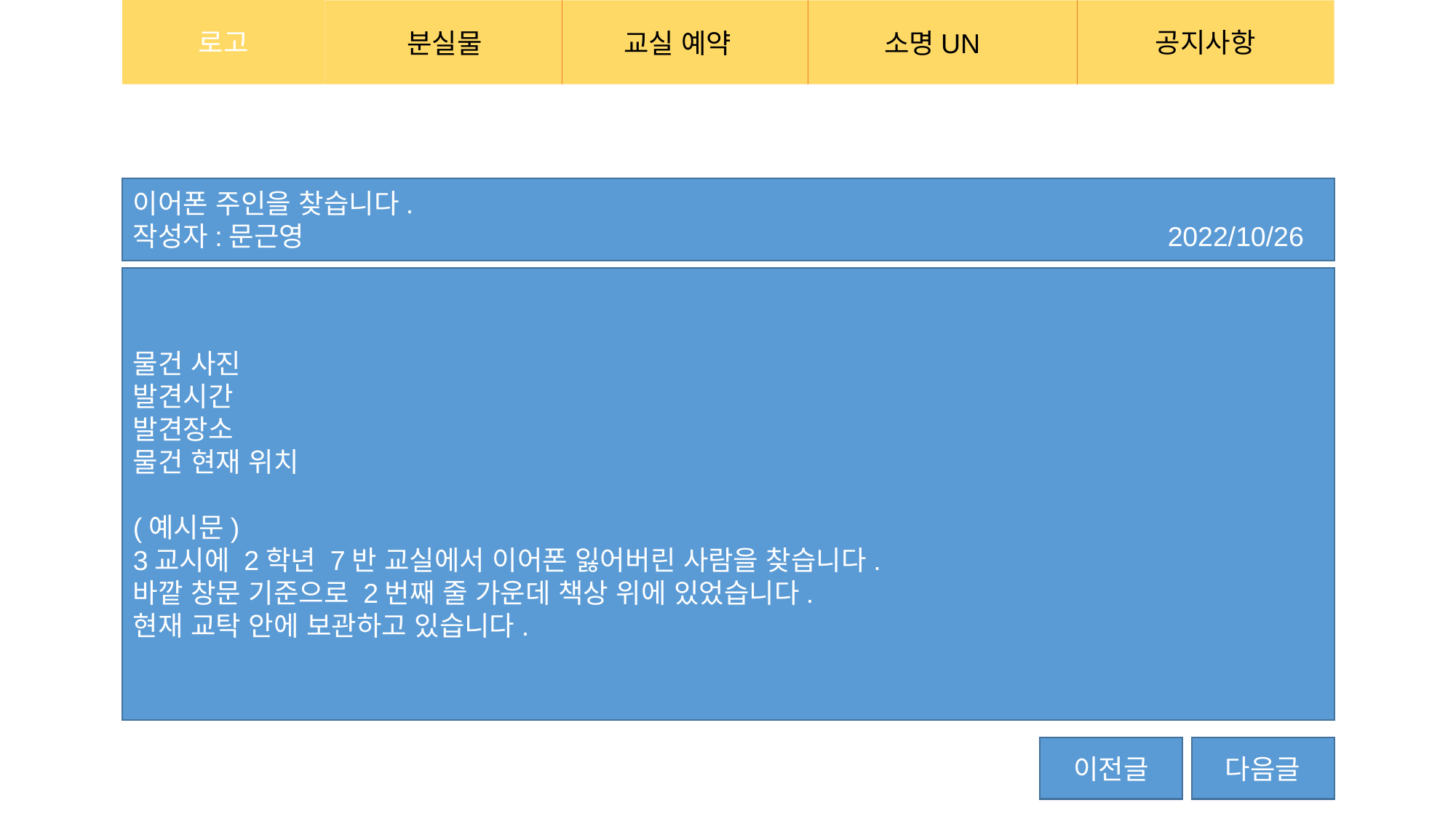

이어폰 주인을 찾습니다.
작성자:문근영								      2022/10/26
물건 사진
발견시간
발견장소
물건 현재 위치

(예시문)
3교시에 2학년 7반 교실에서 이어폰 잃어버린 사람을 찾습니다.
바깥 창문 기준으로 2번째 줄 가운데 책상 위에 있었습니다.
현재 교탁 안에 보관하고 있습니다.
이전글
다음글